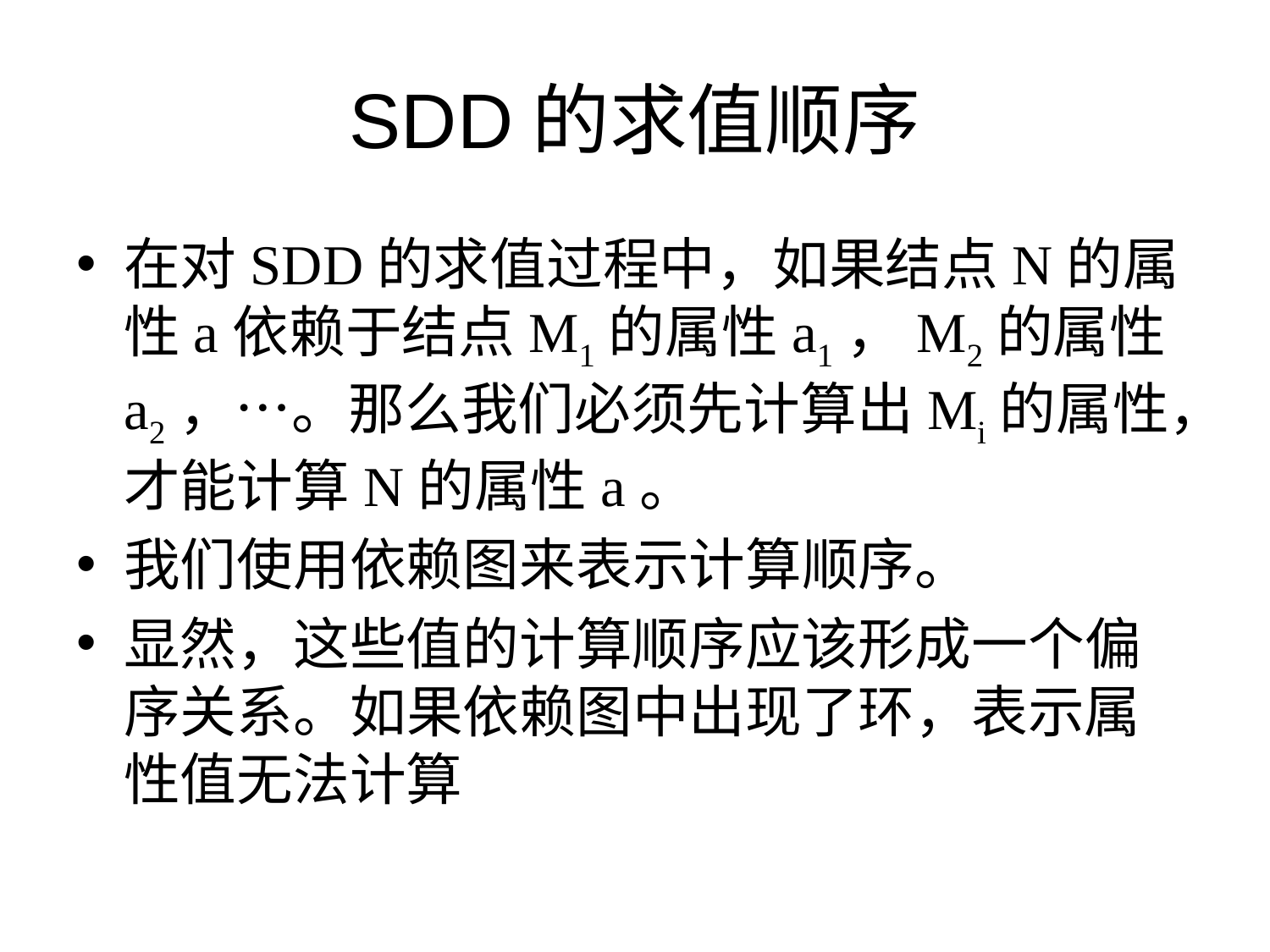

# SDD的求值顺序
在对SDD的求值过程中，如果结点N的属性a依赖于结点M1的属性a1，M2的属性a2，…。那么我们必须先计算出Mi的属性，才能计算N的属性a。
我们使用依赖图来表示计算顺序。
显然，这些值的计算顺序应该形成一个偏序关系。如果依赖图中出现了环，表示属性值无法计算